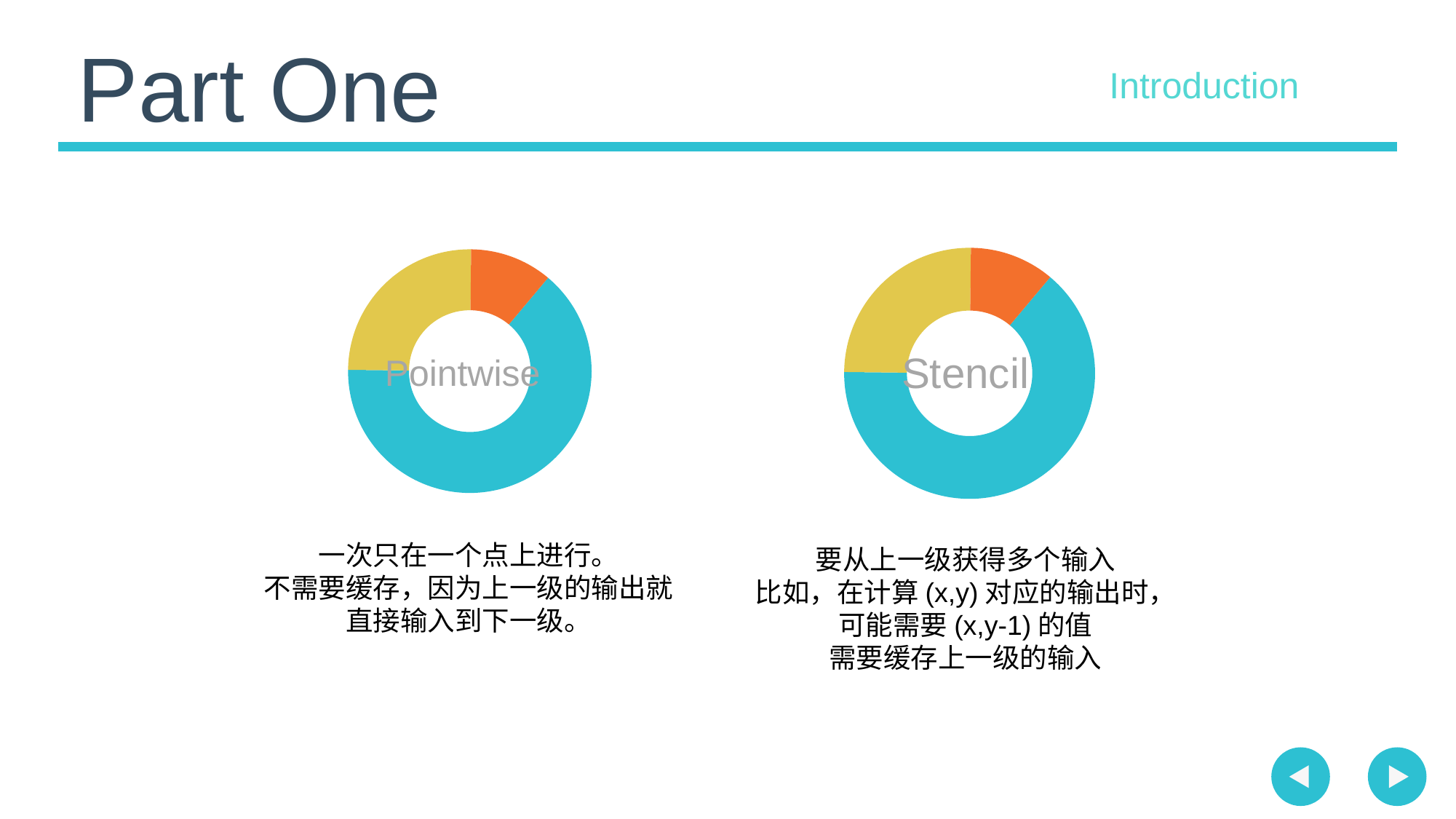

Part One
Introduction

### Chart

| Category | 销售额 |
|---|---|
| 第一季度 | 8.2 |
| 第二季度 | 3.2 |
| 第三季度 | 1.4 |

### Chart

| Category | 销售额 |
|---|---|
| 第一季度 | 8.2 |
| 第二季度 | 3.2 |
| 第三季度 | 1.4 |
Stencil
Pointwise
一次只在一个点上进行。
不需要缓存，因为上一级的输出就直接输入到下一级。
要从上一级获得多个输入
比如，在计算(x,y)对应的输出时，可能需要(x,y-1)的值
需要缓存上一级的输入